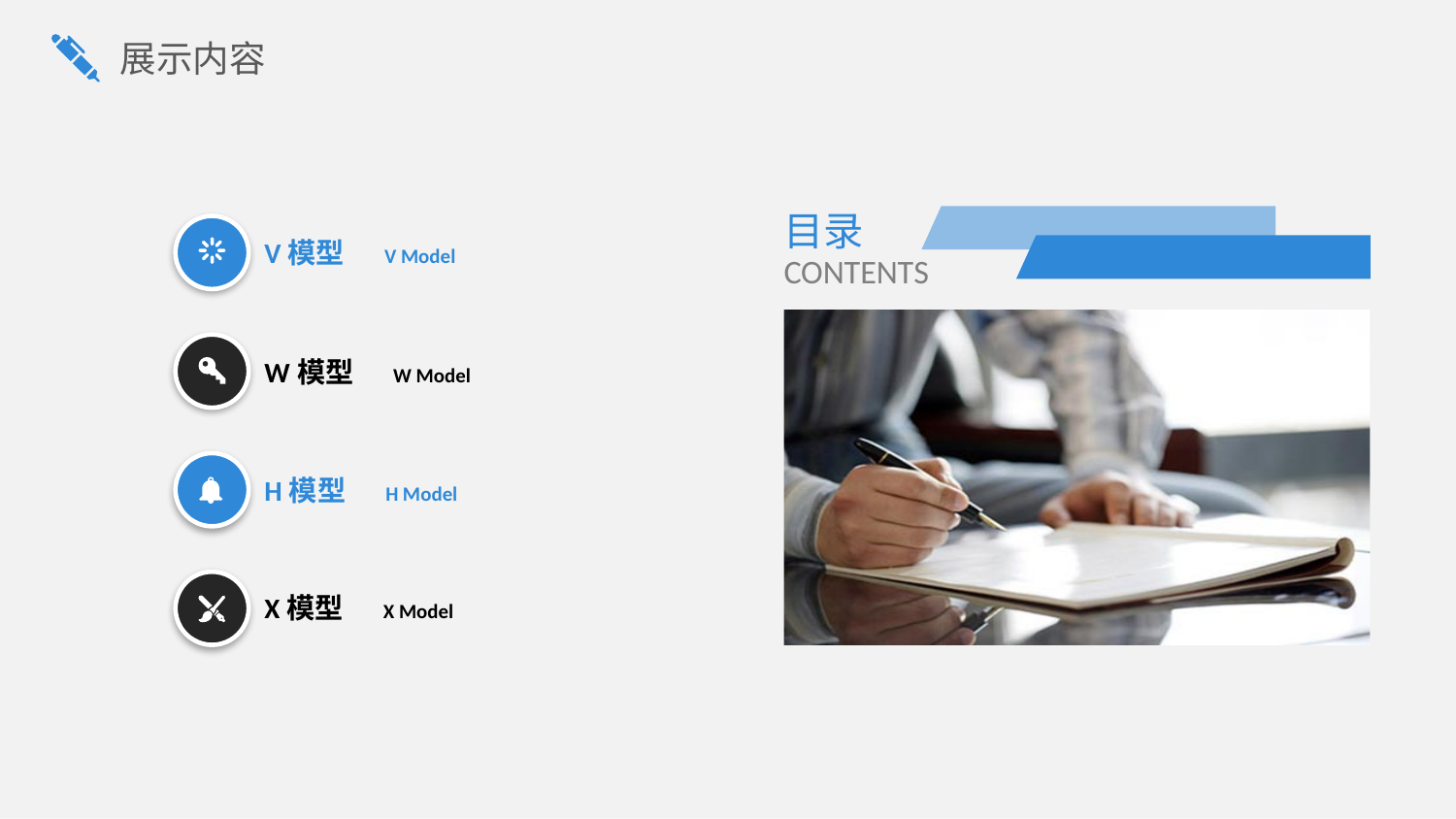

展示内容
目录
CONTENTS

V模型     V Model

W模型     W Model

H模型     H Model

X模型     X Model